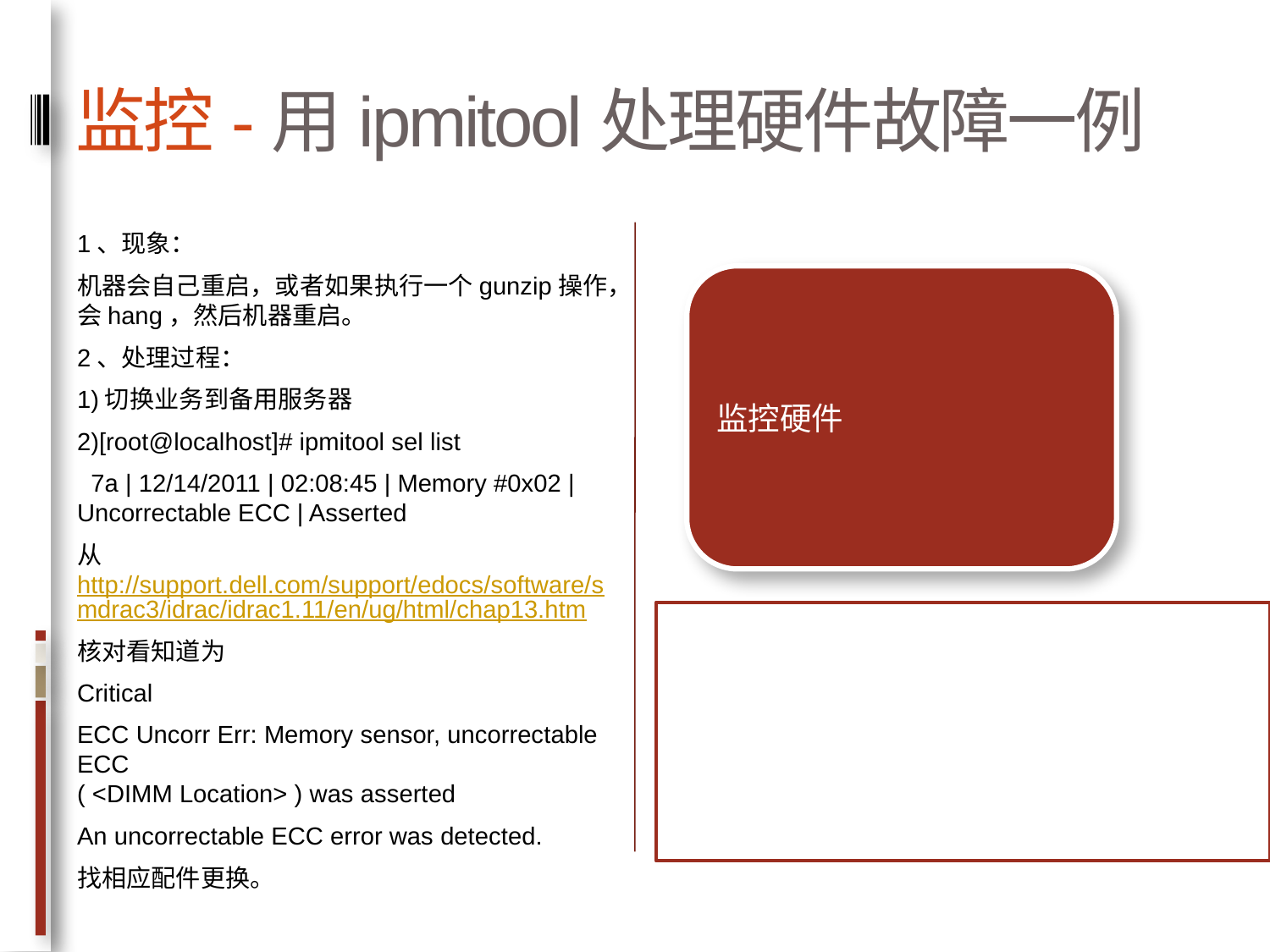

# 监控-用ipmitool处理硬件故障一例
1、现象：
机器会自己重启，或者如果执行一个gunzip操作，会hang，然后机器重启。
2、处理过程：
1)切换业务到备用服务器
2)[root@localhost]# ipmitool sel list
  7a | 12/14/2011 | 02:08:45 | Memory #0x02 | Uncorrectable ECC | Asserted
从http://support.dell.com/support/edocs/software/smdrac3/idrac/idrac1.11/en/ug/html/chap13.htm
核对看知道为
Critical
ECC Uncorr Err: Memory sensor, uncorrectable ECC
( <DIMM Location> ) was asserted
An uncorrectable ECC error was detected.
找相应配件更换。
监控硬件